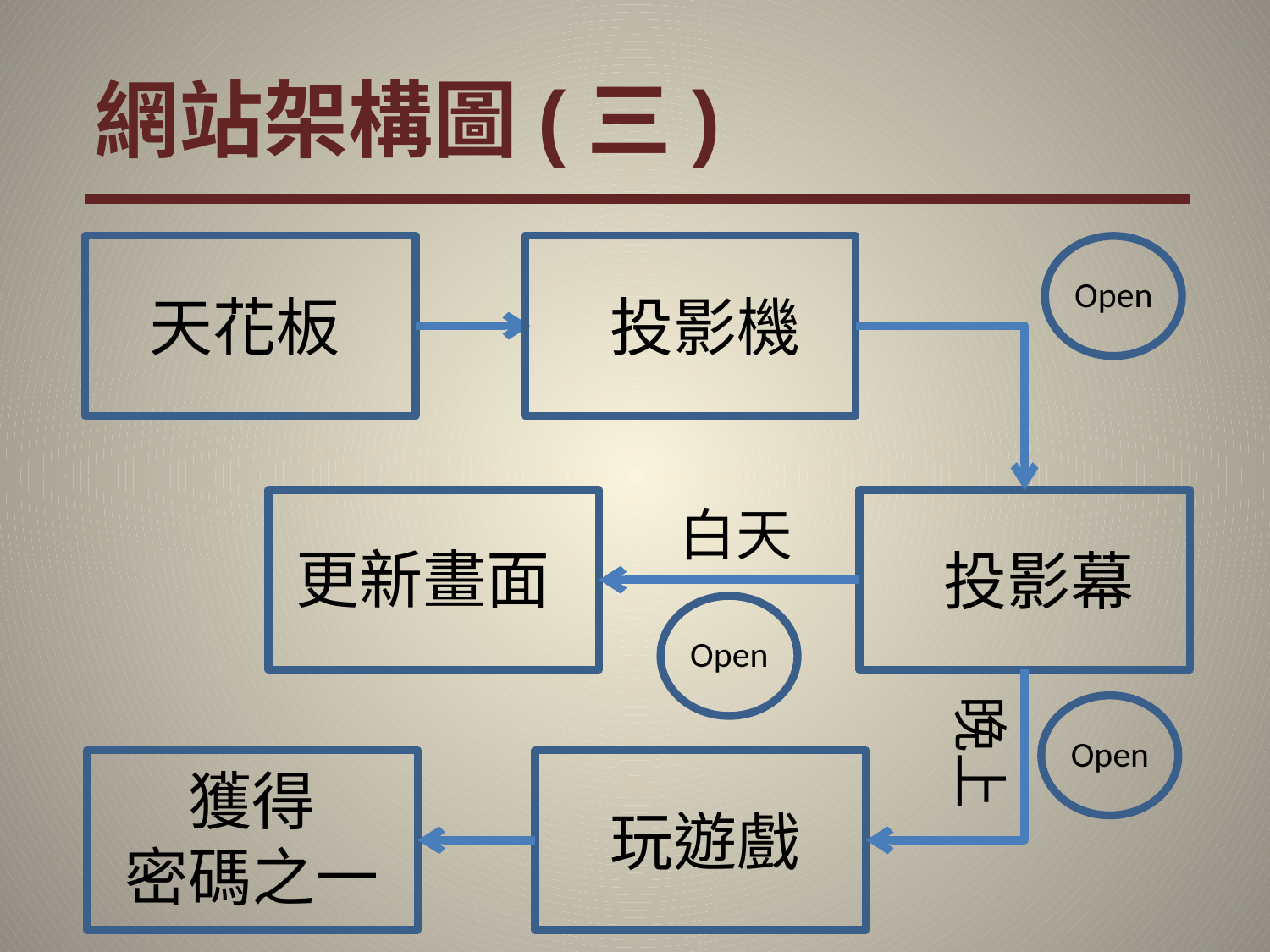

網站架構圖(三)

Open
天花板
 投影機

白天
更新畫面
 投影幕

Open
晚上

Open

獲得
密碼之一
 玩遊戲